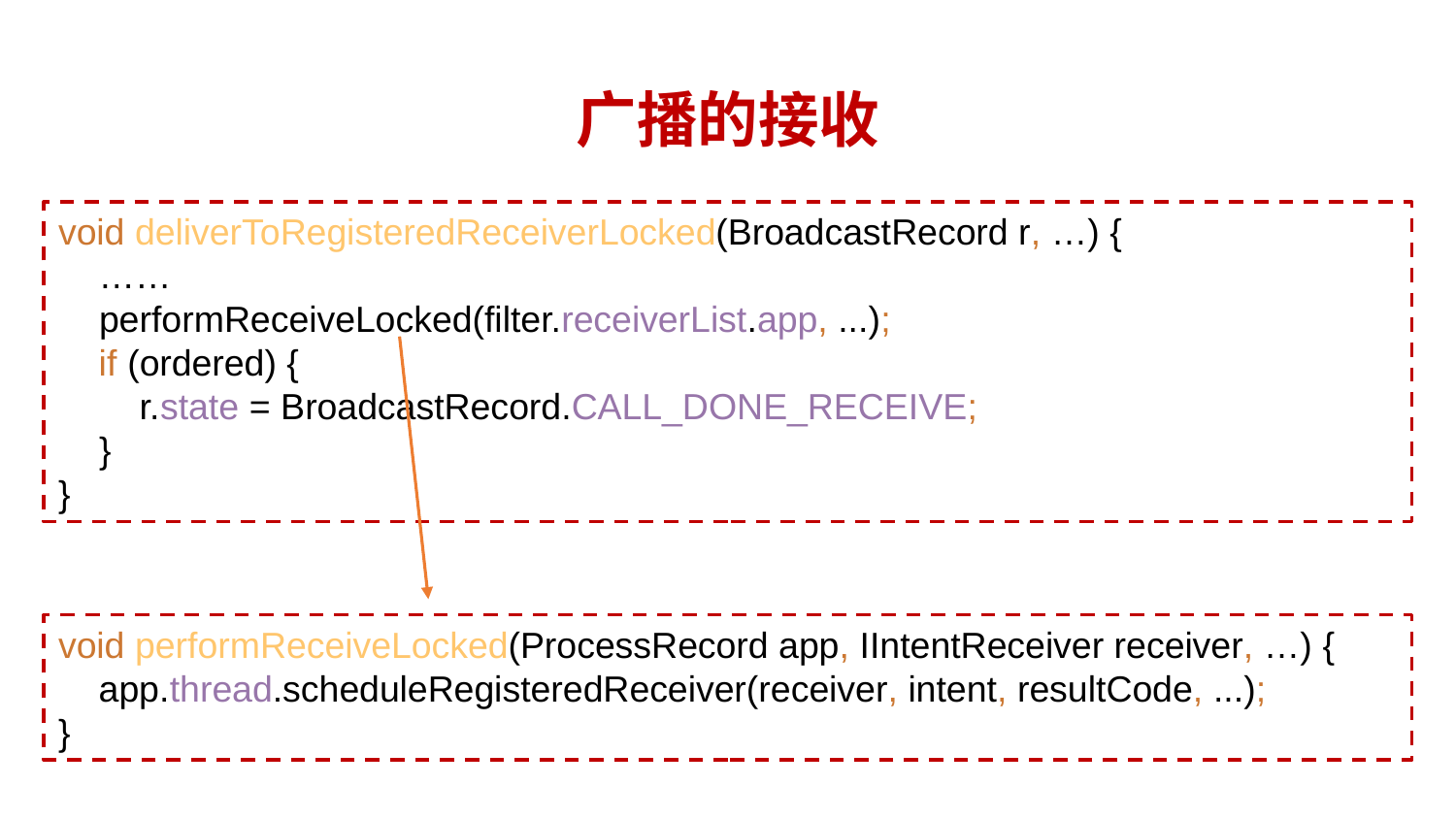

# 广播的接收
void deliverToRegisteredReceiverLocked(BroadcastRecord r, …) {
    ……
    performReceiveLocked(filter.receiverList.app, ...);
    if (ordered) {
        r.state = BroadcastRecord.CALL_DONE_RECEIVE;
    }
}
void performReceiveLocked(ProcessRecord app, IIntentReceiver receiver, …) {
    app.thread.scheduleRegisteredReceiver(receiver, intent, resultCode, ...);
}